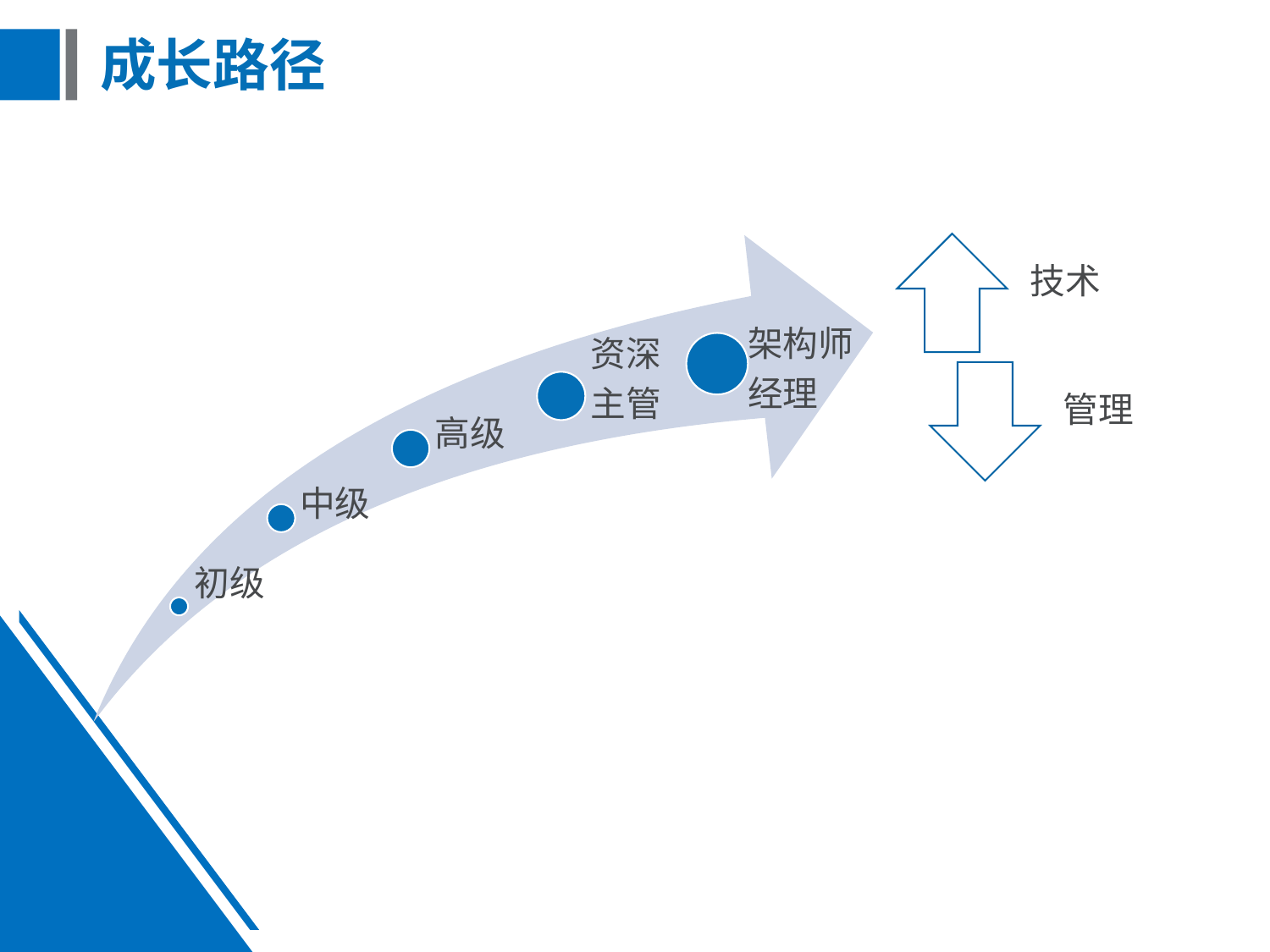

# 成长路径
初级
中级
高级
资深
主管
架构师
经理
技术
管理